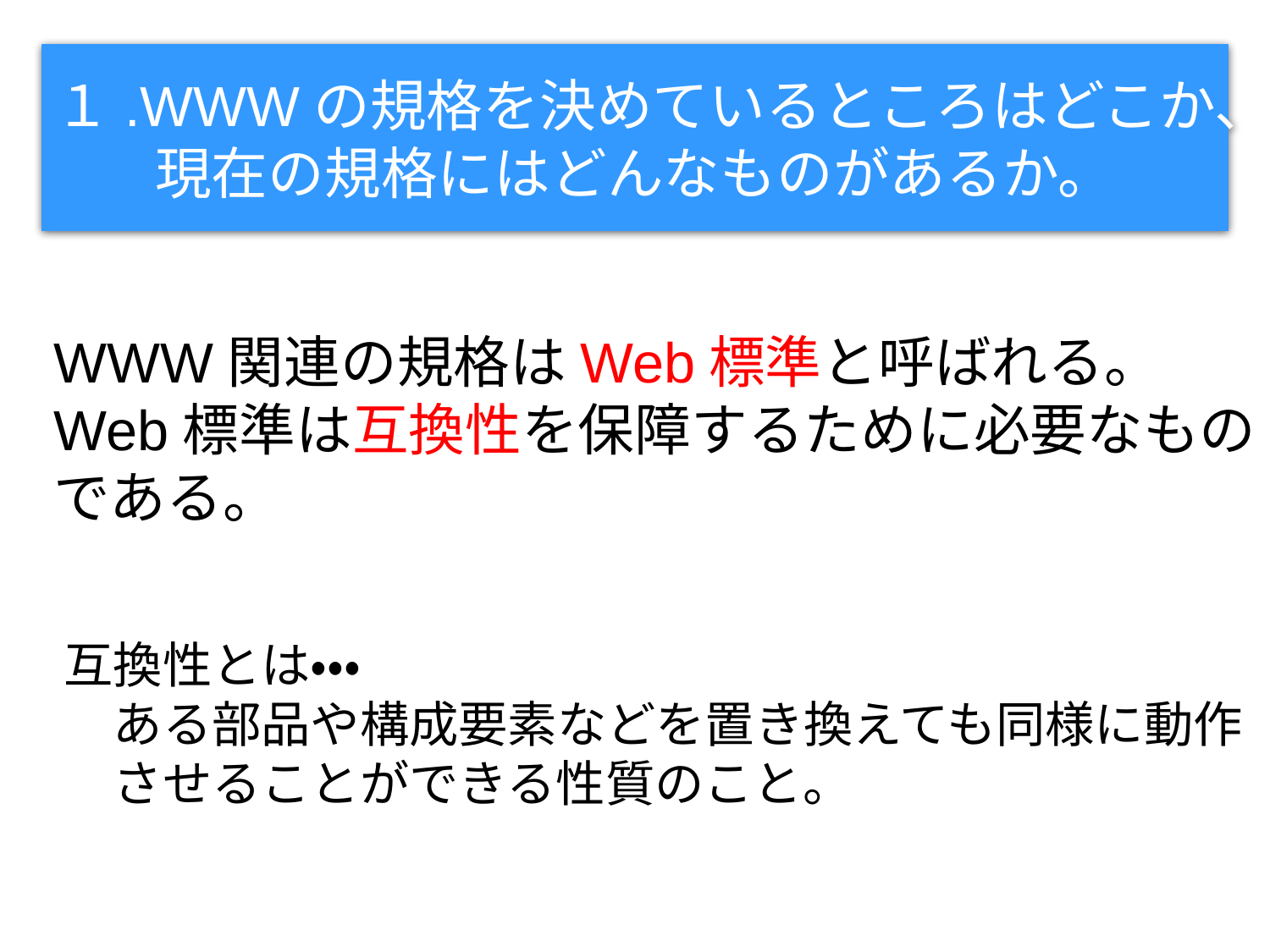

１.WWWの規格を決めているところはどこか、現在の規格にはどんなものがあるか。
WWW関連の規格はWeb標準と呼ばれる。
Web標準は互換性を保障するために必要なもの
である。
互換性とは・・・
　ある部品や構成要素などを置き換えても同様に動作
　させることができる性質のこと。